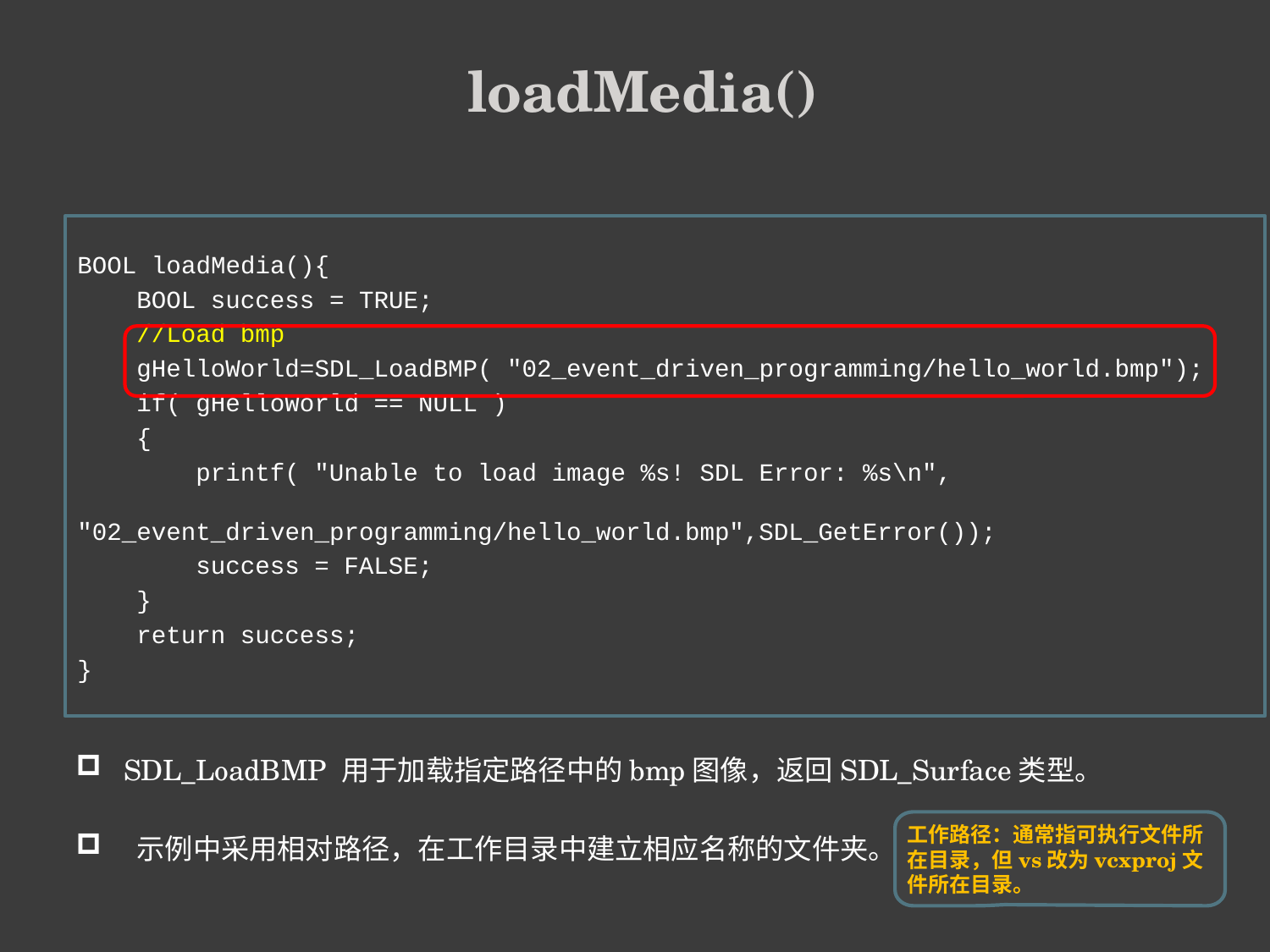

loadMedia()
BOOL loadMedia(){
    BOOL success = TRUE;
    //Load bmp
    gHelloWorld=SDL_LoadBMP( "02_event_driven_programming/hello_world.bmp");
    if( gHelloWorld == NULL )
    {
        printf( "Unable to load image %s! SDL Error: %s\n", 				        "02_event_driven_programming/hello_world.bmp",SDL_GetError());
        success = FALSE;
    }
    return success;
}

SDL_LoadBMP 用于加载指定路径中的bmp图像，返回SDL_Surface类型。

 示例中采用相对路径，在工作目录中建立相应名称的文件夹。

工作路径：通常指可执行文件所在目录，但vs改为vcxproj文件所在目录。